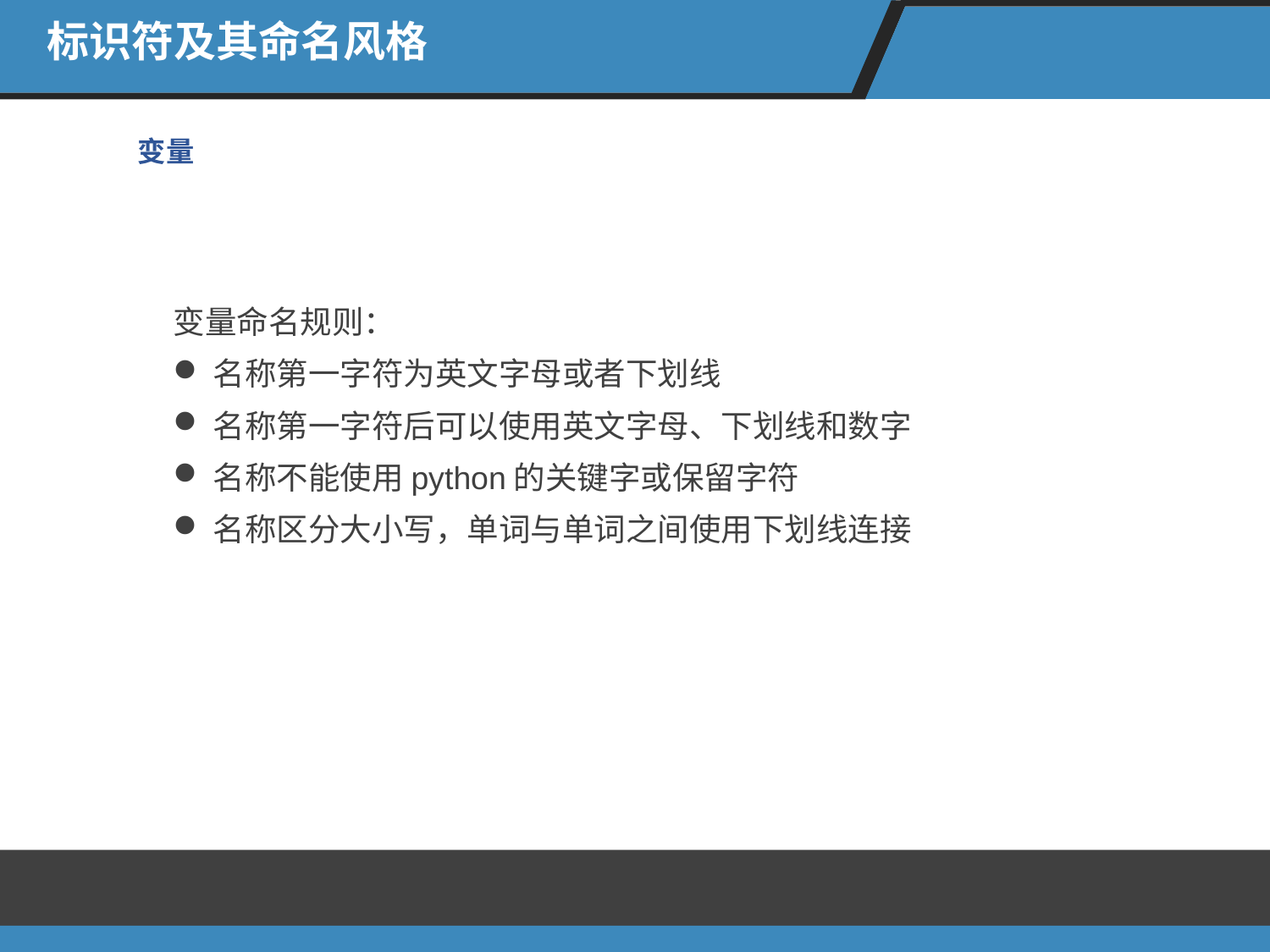

标识符及其命名风格

变量

变量命名规则：
名称第一字符为英文字母或者下划线
名称第一字符后可以使用英文字母、下划线和数字
名称不能使用python的关键字或保留字符
名称区分大小写，单词与单词之间使用下划线连接